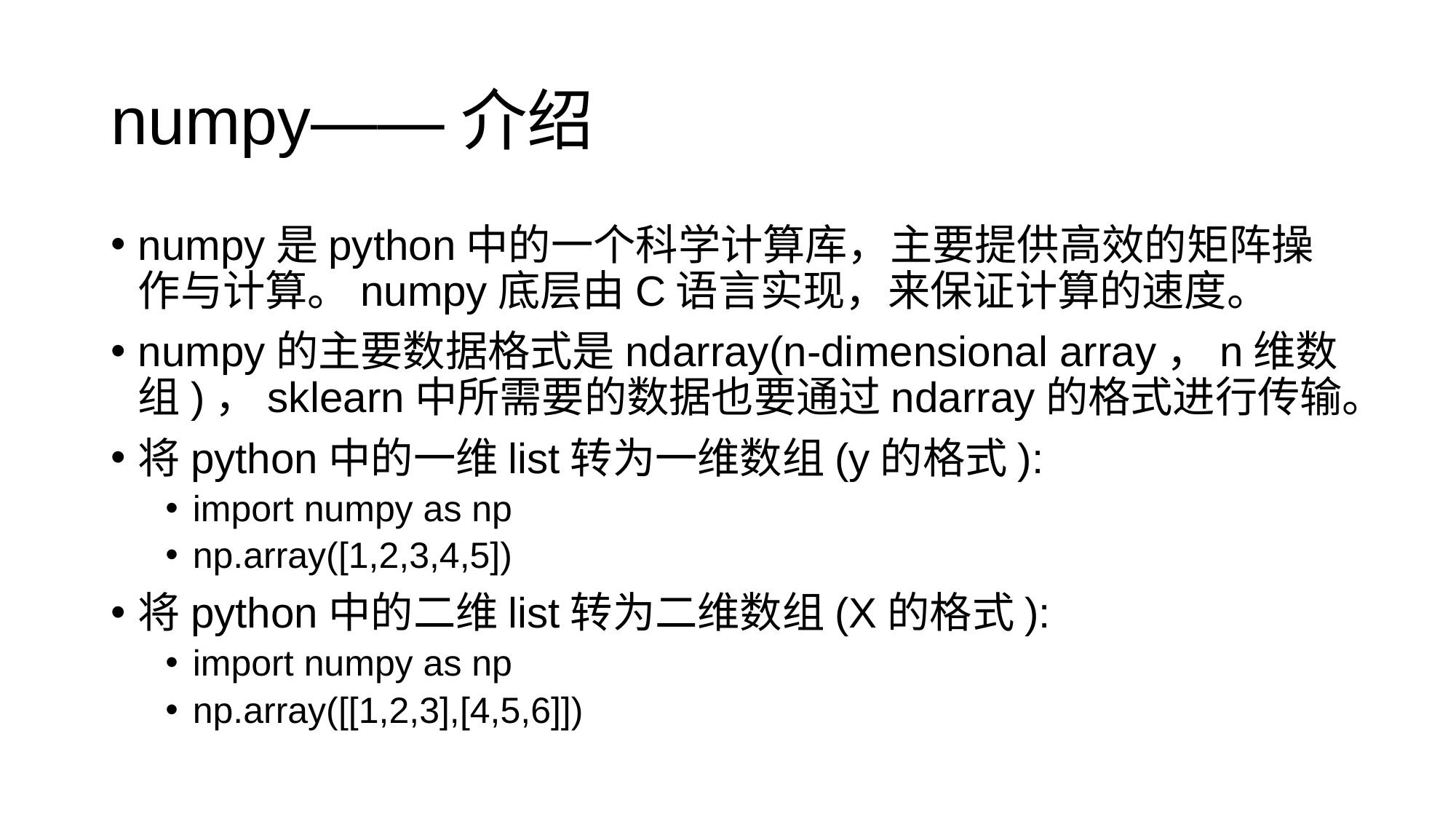

# numpy——介绍
numpy是python中的一个科学计算库，主要提供高效的矩阵操作与计算。numpy底层由C语言实现，来保证计算的速度。
numpy的主要数据格式是ndarray(n-dimensional array，n维数组)，sklearn中所需要的数据也要通过ndarray的格式进行传输。
将python中的一维list转为一维数组(y的格式):
import numpy as np
np.array([1,2,3,4,5])
将python中的二维list转为二维数组(X的格式):
import numpy as np
np.array([[1,2,3],[4,5,6]])